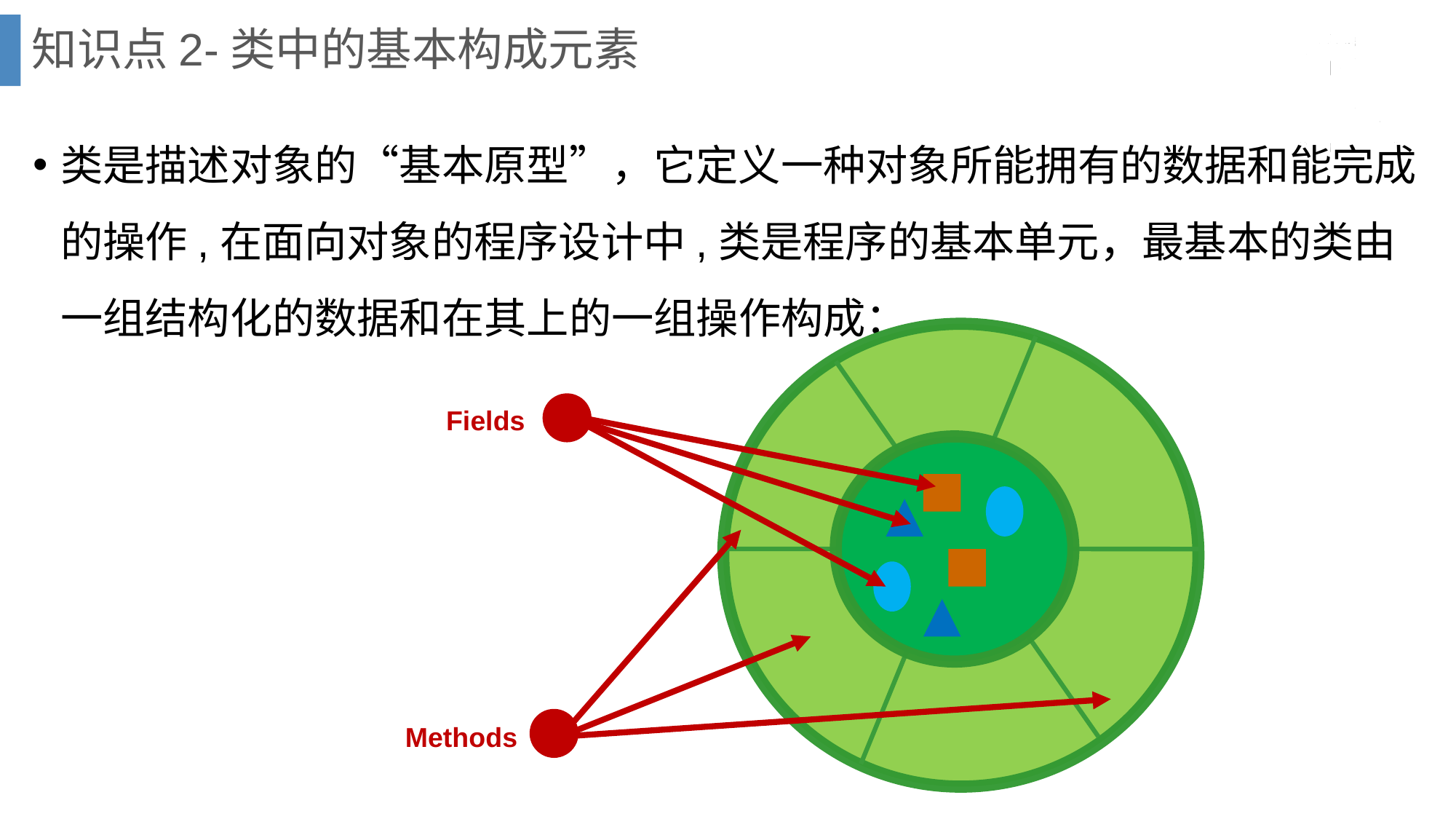

# 知识点2-类中的基本构成元素
类是描述对象的“基本原型”，它定义一种对象所能拥有的数据和能完成的操作,在面向对象的程序设计中,类是程序的基本单元，最基本的类由一组结构化的数据和在其上的一组操作构成：

Fields

Methods